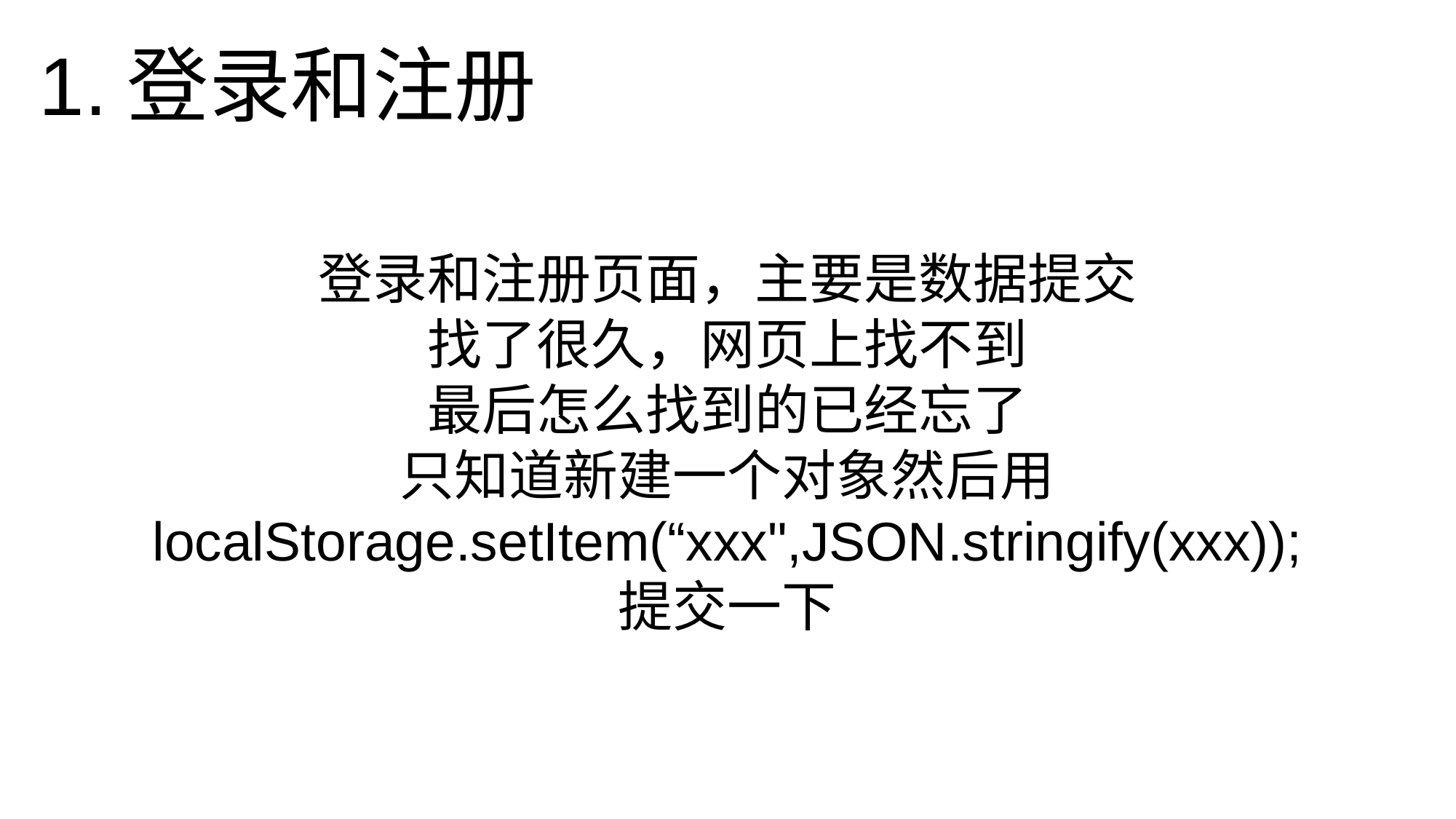

1.登录和注册
登录和注册页面，主要是数据提交
找了很久，网页上找不到
最后怎么找到的已经忘了
只知道新建一个对象然后用
localStorage.setItem(“xxx",JSON.stringify(xxx));
提交一下